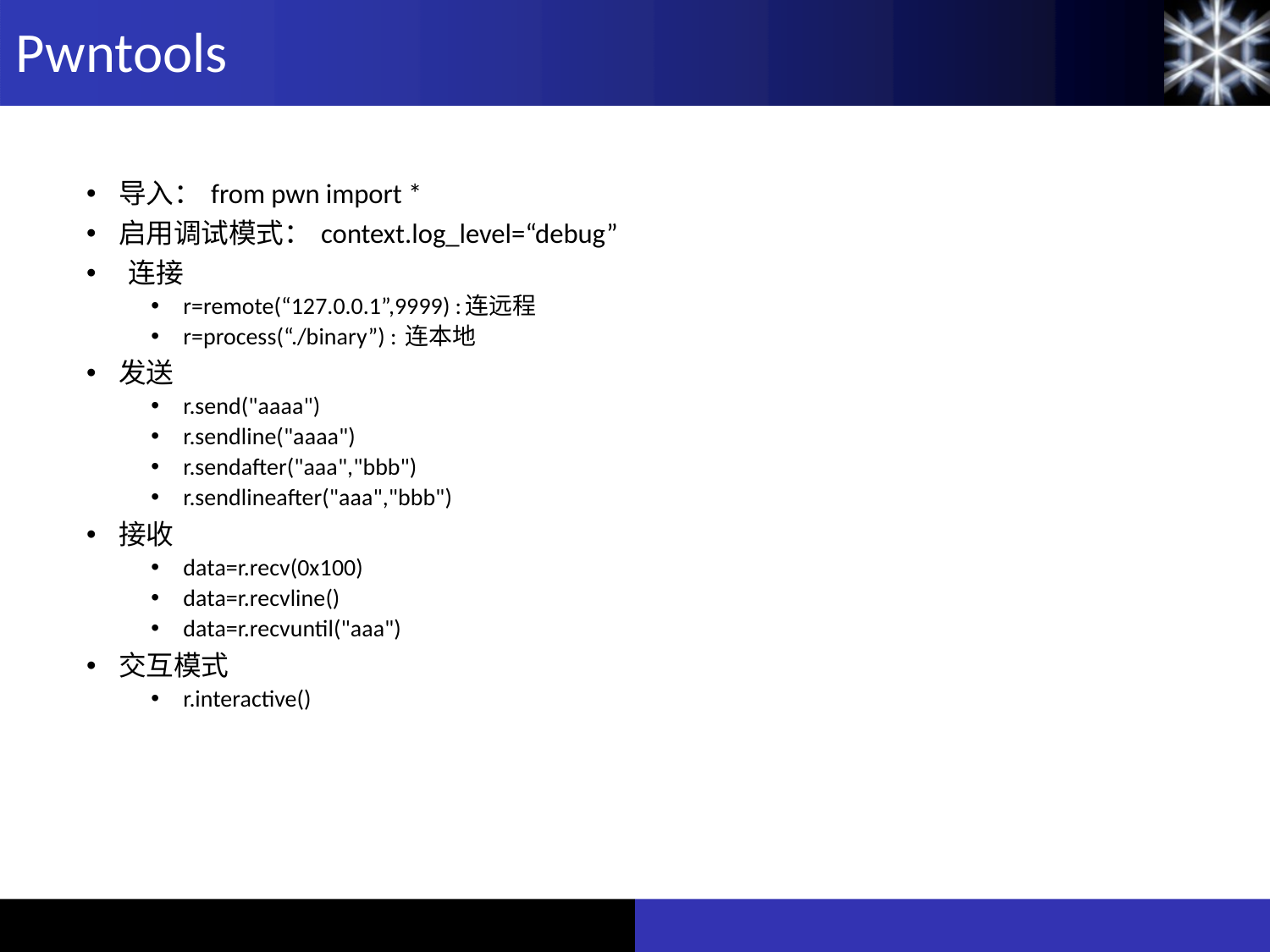

Pwntools
导入： from pwn import *
启用调试模式： context.log_level=“debug”
 连接
r=remote(“127.0.0.1”,9999) :连远程
r=process(“./binary”) : 连本地
发送
r.send("aaaa")
r.sendline("aaaa")
r.sendafter("aaa","bbb")
r.sendlineafter("aaa","bbb")
接收
data=r.recv(0x100)
data=r.recvline()
data=r.recvuntil("aaa")
交互模式
r.interactive()